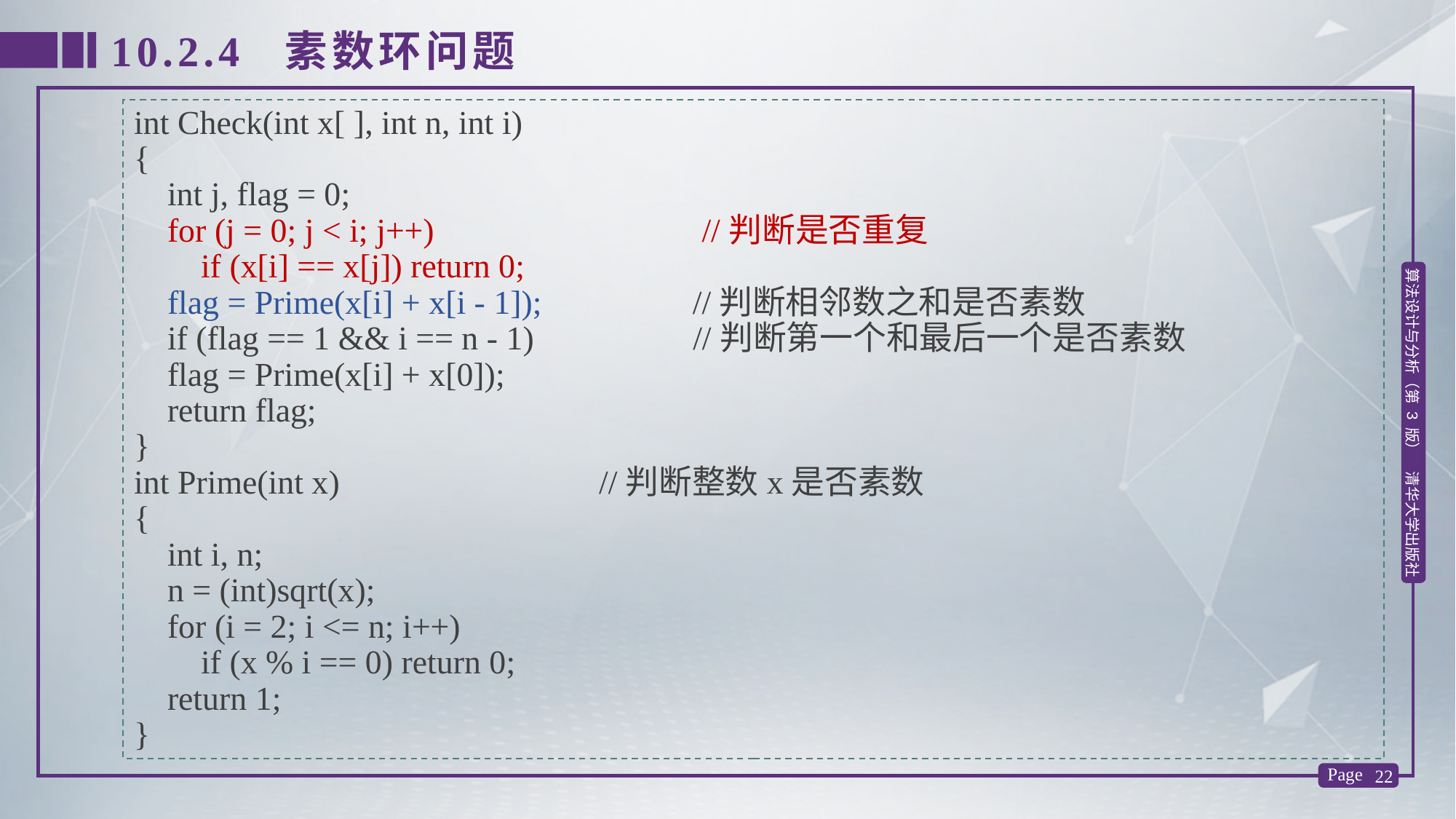

10.2.4  素数环问题
int Check(int x[ ], int n, int i)
{
    int j, flag = 0;
    for (j = 0; j < i; j++)                                //判断是否重复
        if (x[i] == x[j]) return 0;
    flag = Prime(x[i] + x[i - 1]);                  //判断相邻数之和是否素数
    if (flag == 1 && i == n - 1)                   //判断第一个和最后一个是否素数
    flag = Prime(x[i] + x[0]);
    return flag;
}
int Prime(int x)                               //判断整数x是否素数
{
    int i, n;
    n = (int)sqrt(x);
    for (i = 2; i <= n; i++)
        if (x % i == 0) return 0;
    return 1;
}